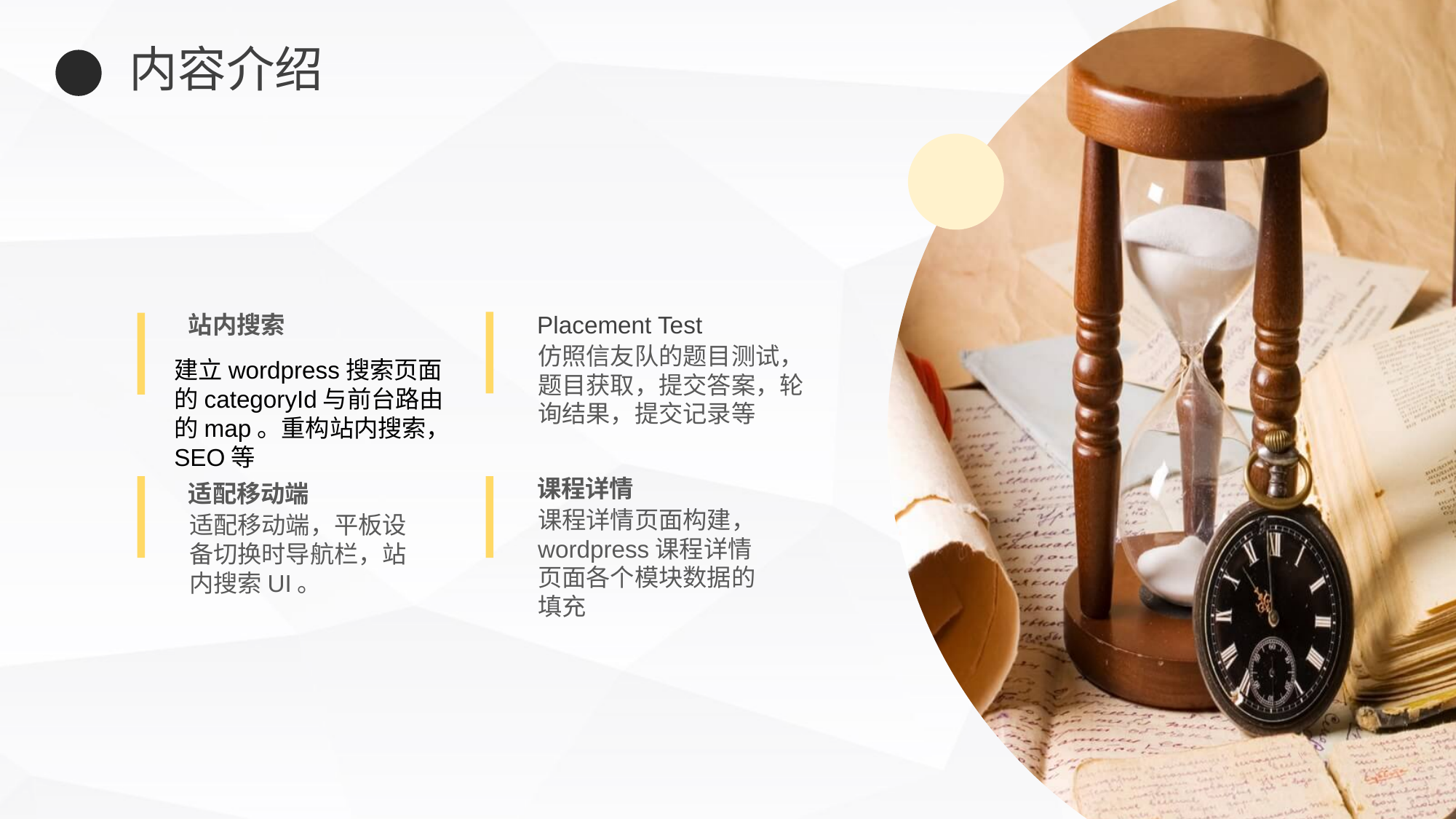

内容介绍

站内搜索
Placement Test

仿照信友队的题目测试，题目获取，提交答案，轮询结果，提交记录等
建立wordpress搜索页面的categoryId与前台路由的map。重构站内搜索，SEO等
课程详情
适配移动端

课程详情页面构建，wordpress课程详情页面各个模块数据的填充
适配移动端，平板设备切换时导航栏，站内搜索UI。